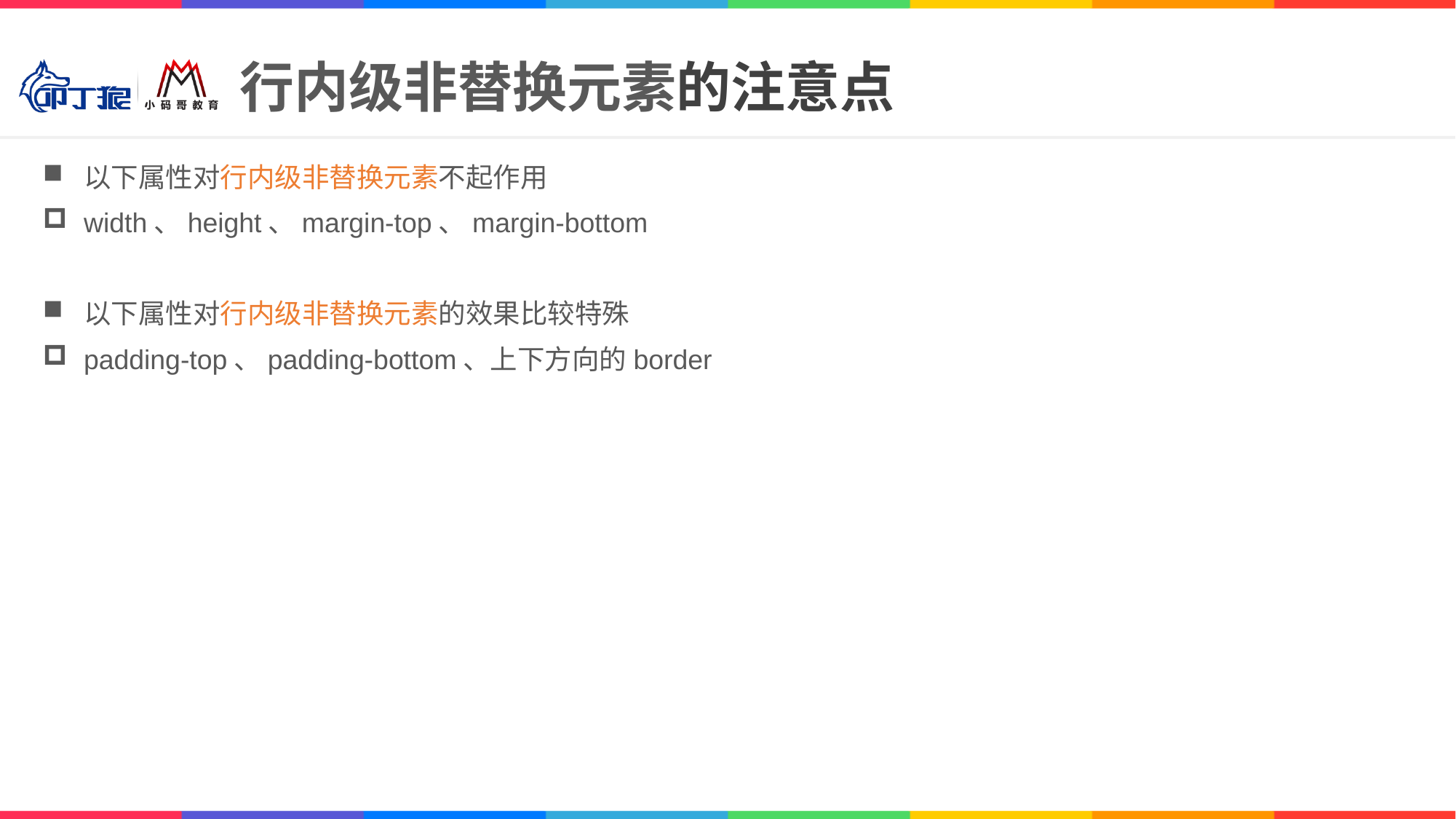

# 行内级非替换元素的注意点
以下属性对行内级非替换元素不起作用
width、height、margin-top、margin-bottom

以下属性对行内级非替换元素的效果比较特殊
padding-top、padding-bottom、上下方向的border